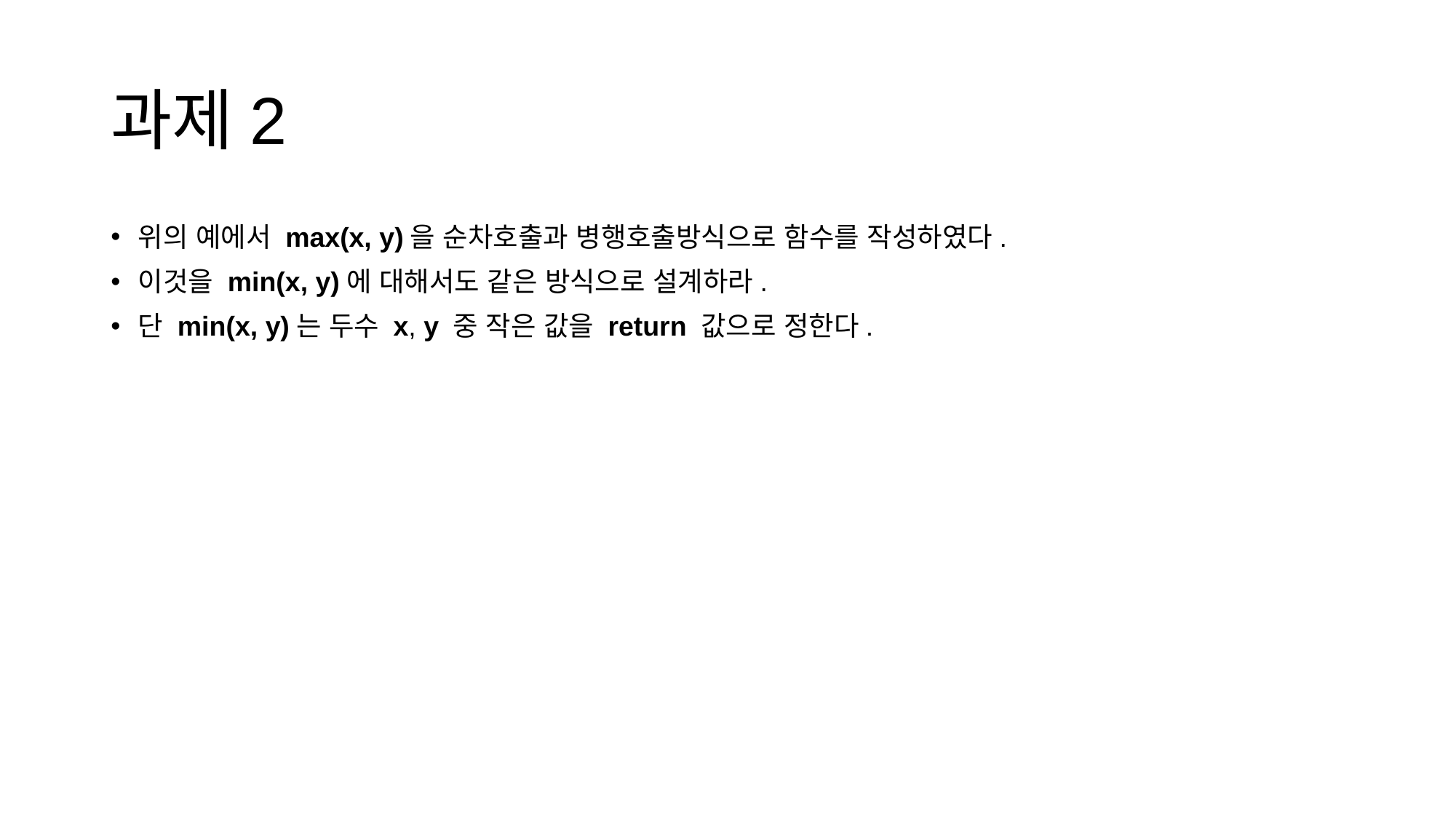

# 과제2
위의 예에서 max(x, y)을 순차호출과 병행호출방식으로 함수를 작성하였다.
이것을 min(x, y)에 대해서도 같은 방식으로 설계하라.
단 min(x, y)는 두수 x, y 중 작은 값을 return 값으로 정한다.